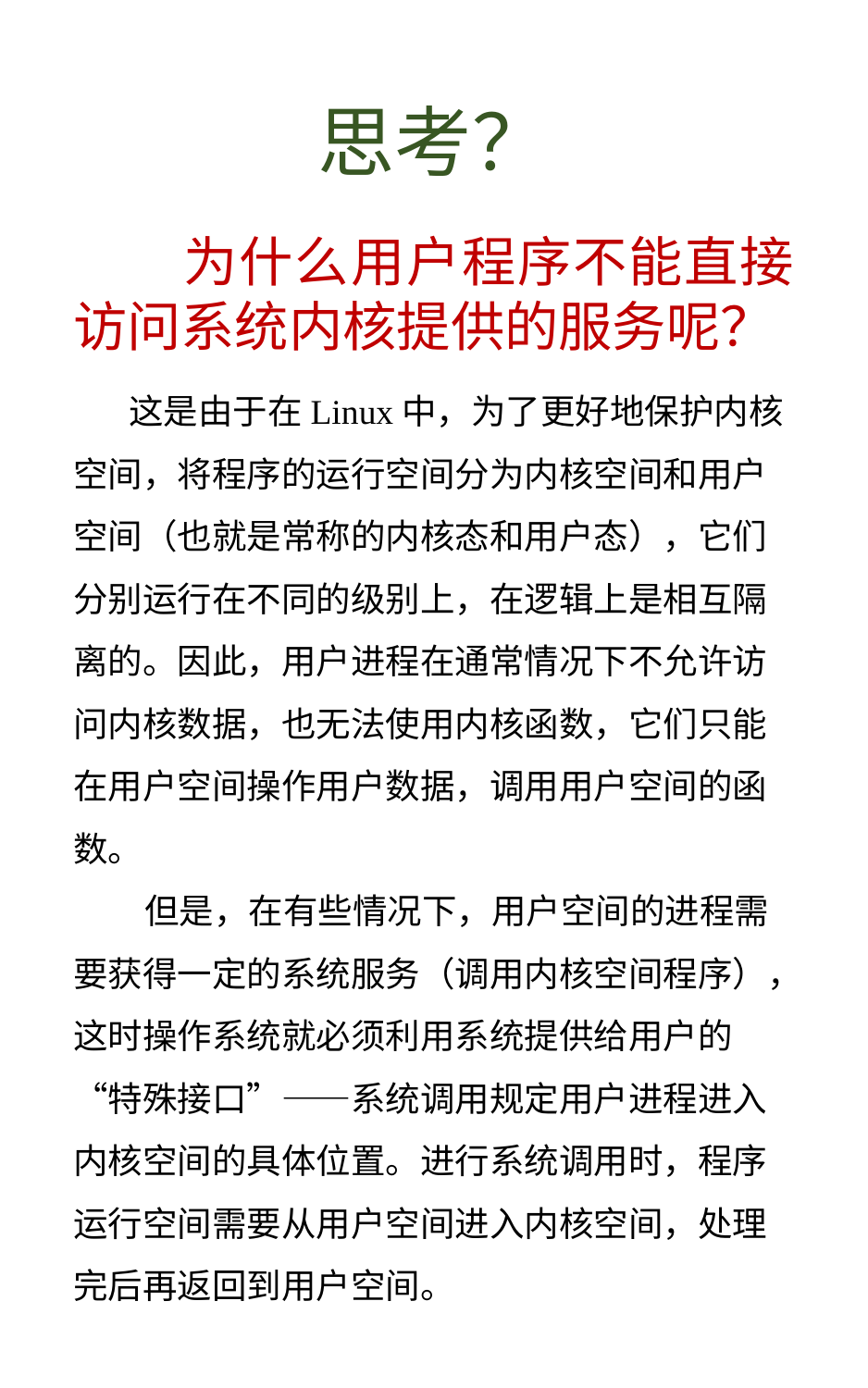

# 思考？
       为什么用户程序不能直接访问系统内核提供的服务呢？
      这是由于在Linux中，为了更好地保护内核空间，将程序的运行空间分为内核空间和用户空间（也就是常称的内核态和用户态），它们分别运行在不同的级别上，在逻辑上是相互隔离的。因此，用户进程在通常情况下不允许访问内核数据，也无法使用内核函数，它们只能在用户空间操作用户数据，调用用户空间的函数。
        但是，在有些情况下，用户空间的进程需要获得一定的系统服务（调用内核空间程序），这时操作系统就必须利用系统提供给用户的“特殊接口”——系统调用规定用户进程进入内核空间的具体位置。进行系统调用时，程序运行空间需要从用户空间进入内核空间，处理完后再返回到用户空间。